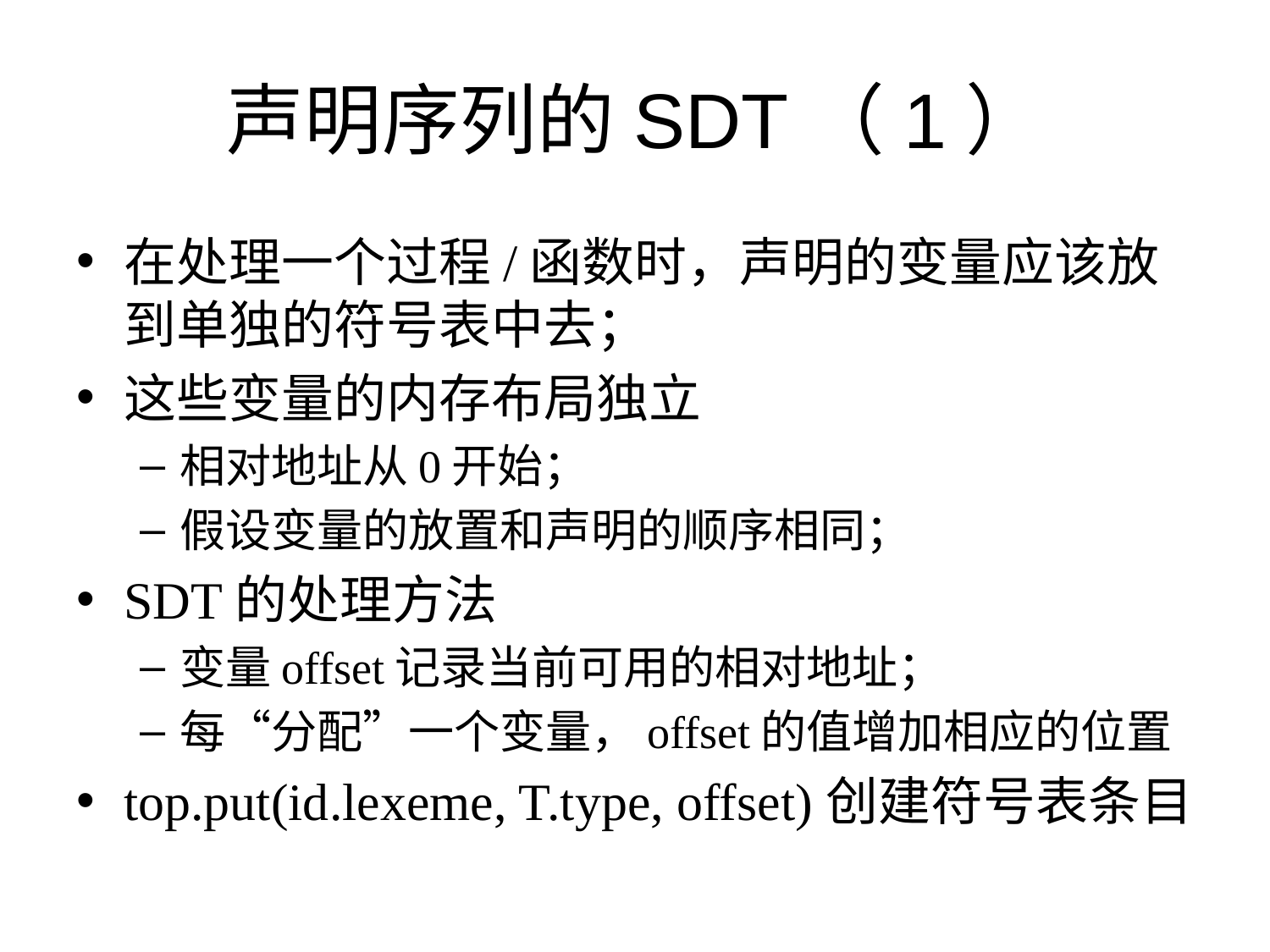

# 声明序列的SDT（1）
在处理一个过程/函数时，声明的变量应该放到单独的符号表中去；
这些变量的内存布局独立
相对地址从0开始；
假设变量的放置和声明的顺序相同；
SDT的处理方法
变量offset记录当前可用的相对地址；
每“分配”一个变量，offset的值增加相应的位置
top.put(id.lexeme, T.type, offset)创建符号表条目